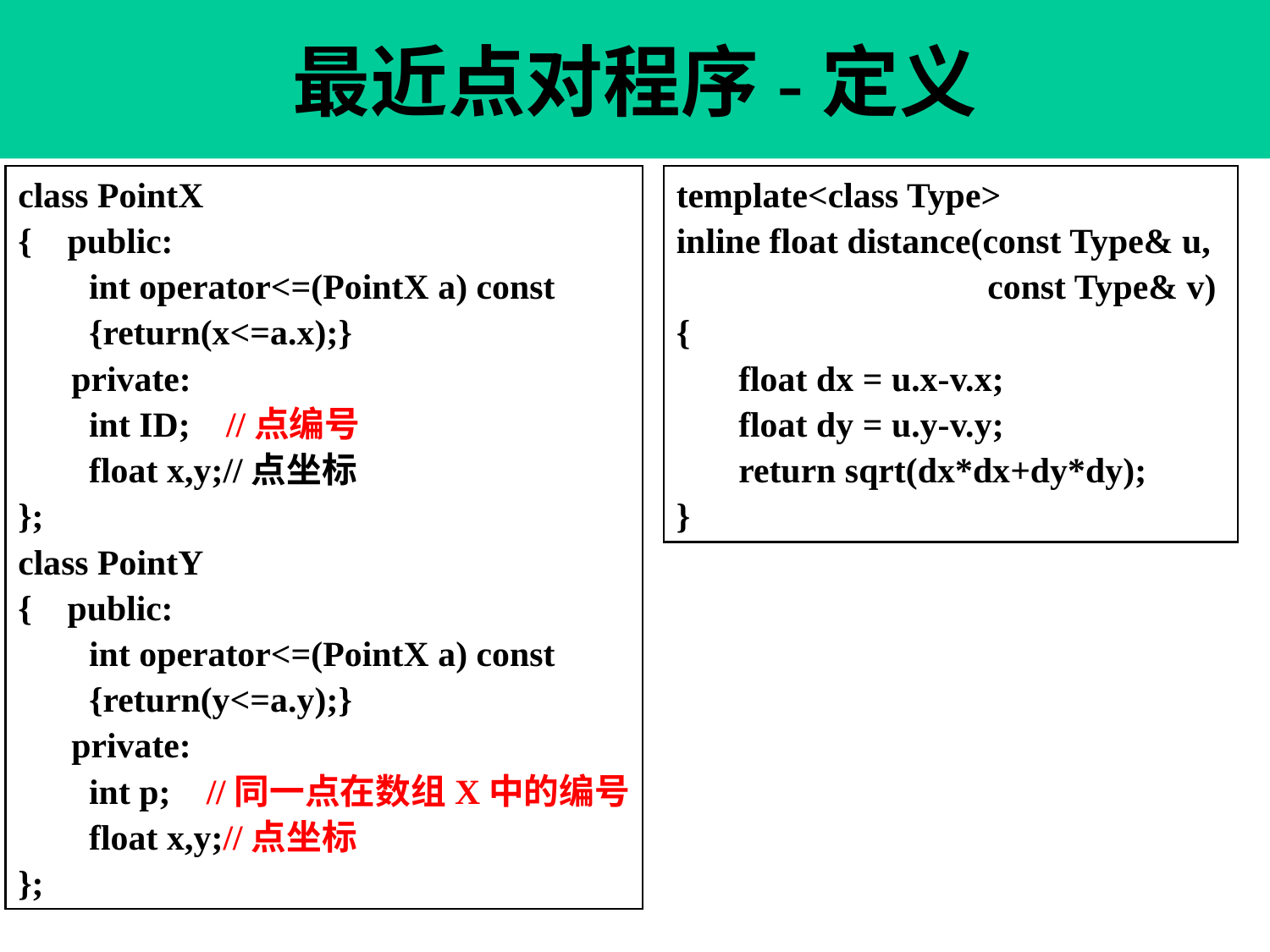

最近点对程序-定义
class PointX
{    public:
        int operator<=(PointX a) const
        {return(x<=a.x);}
      private:
        int ID;    //点编号
        float x,y;//点坐标
};
class PointY
{    public:
        int operator<=(PointX a) const
        {return(y<=a.y);}
      private:
        int p;    //同一点在数组X中的编号
        float x,y;//点坐标
};
template<class Type>
inline float distance(const Type& u,
                                   const Type& v)
{
       float dx = u.x-v.x;
       float dy = u.y-v.y;
       return sqrt(dx*dx+dy*dy);
}